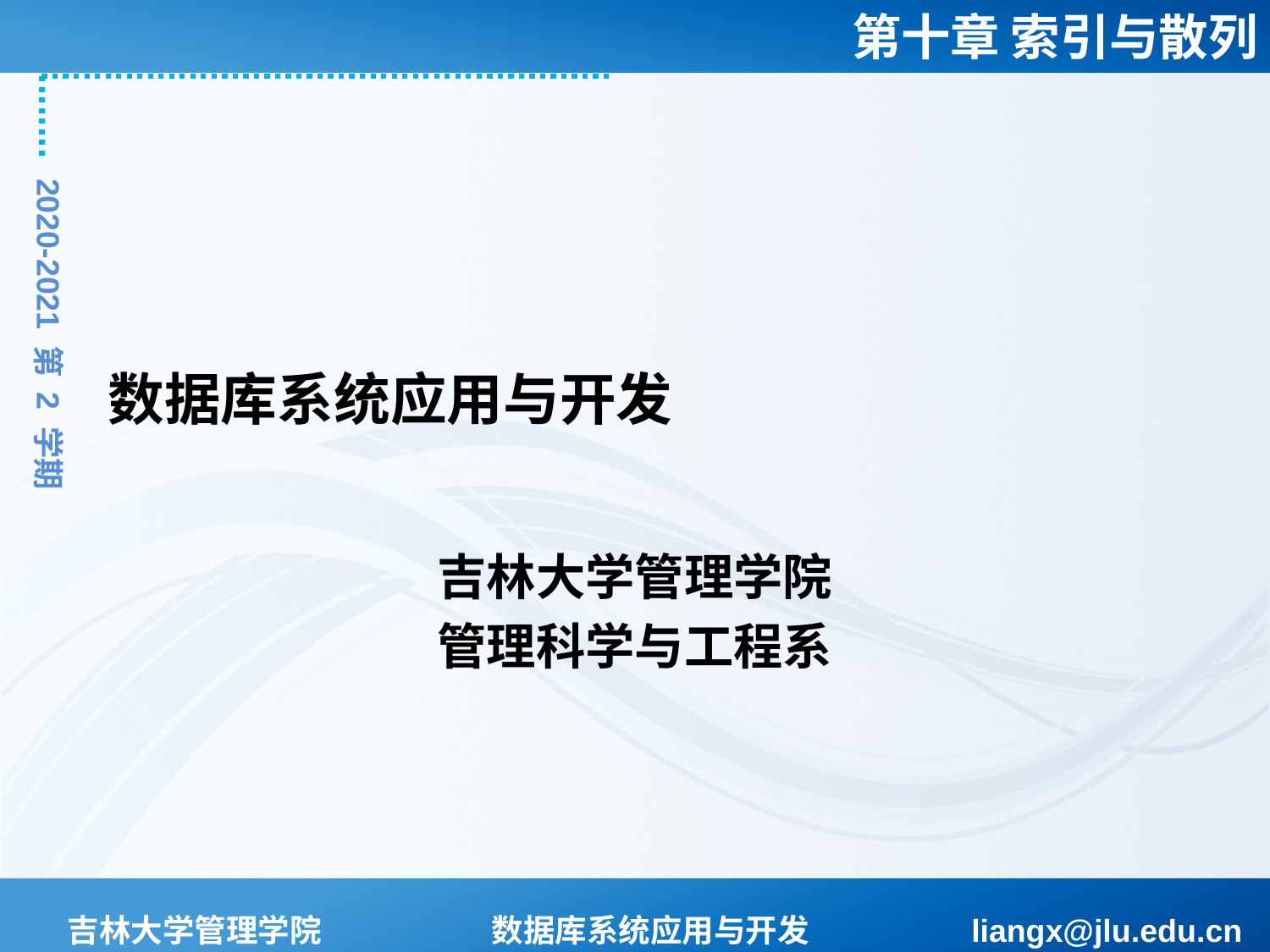

2020-2021 第 2 学期
# 数据库系统应用与开发
吉林大学管理学院
管理科学与工程系